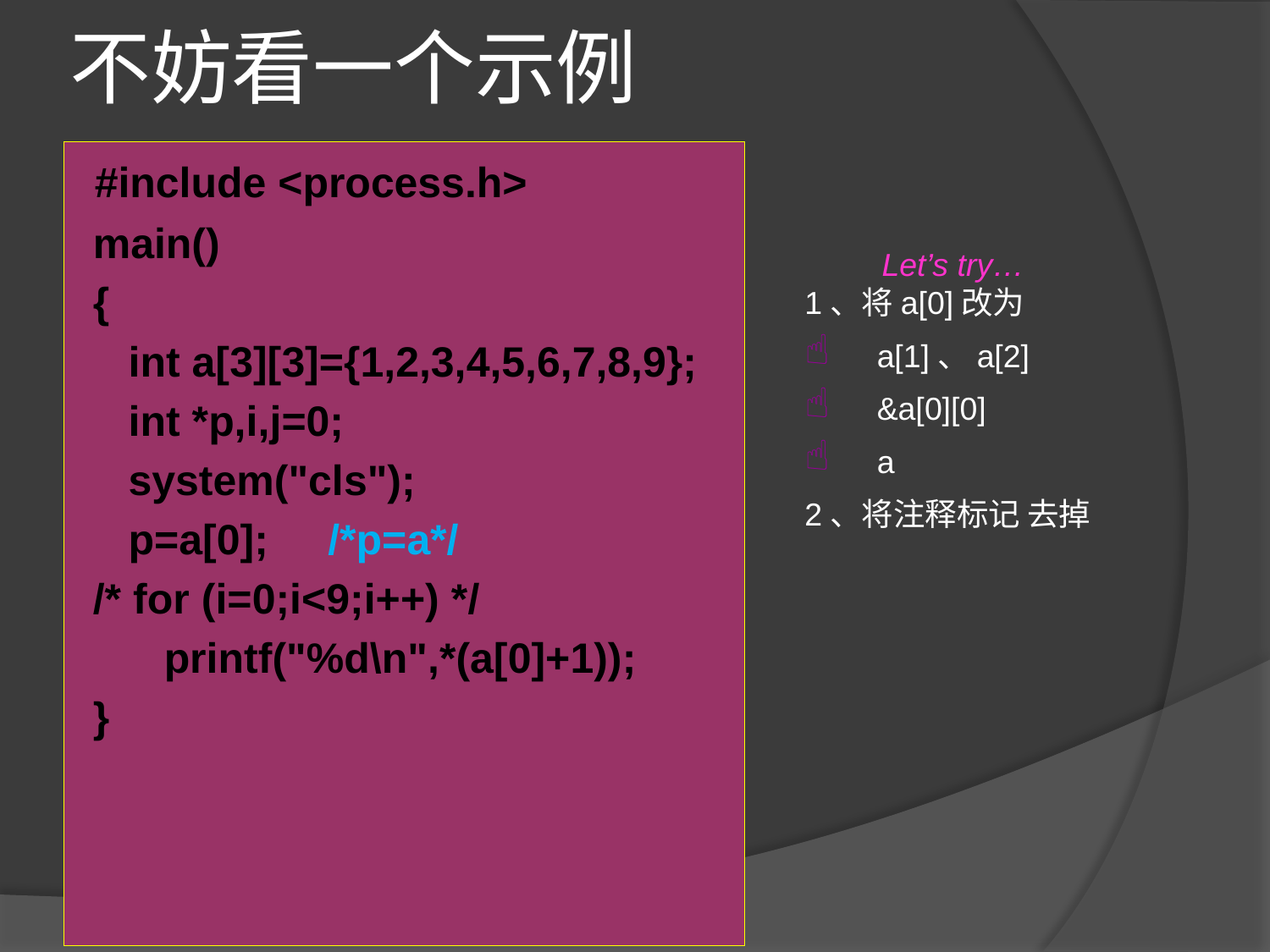

# 不妨看一个示例
 #include <process.h>
 main()
 {
    int a[3][3]={1,2,3,4,5,6,7,8,9};
    int *p,i,j=0;
    system("cls");
    p=a[0];     /*p=a*/
 /* for (i=0;i<9;i++) */
       printf("%d\n",*(a[0]+1));
 }
Let’s try…
1、将a[0]改为
 a[1]、a[2]
 &a[0][0]
 a
2、将注释标记 去掉